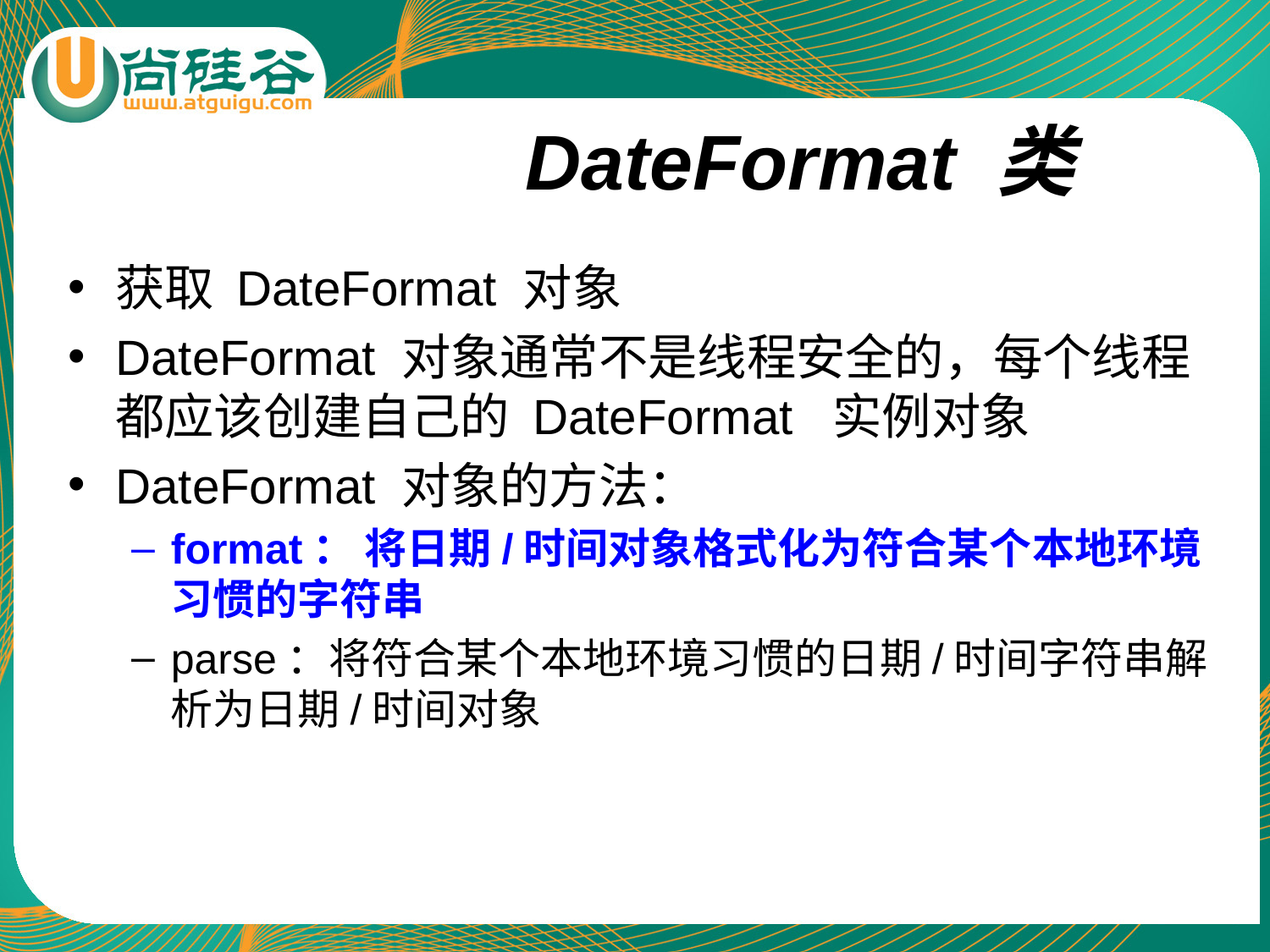

# DateFormat 类
获取 DateFormat 对象
DateFormat 对象通常不是线程安全的，每个线程都应该创建自己的 DateFormat  实例对象
DateFormat 对象的方法：
format： 将日期/时间对象格式化为符合某个本地环境习惯的字符串
parse：将符合某个本地环境习惯的日期/时间字符串解析为日期/时间对象